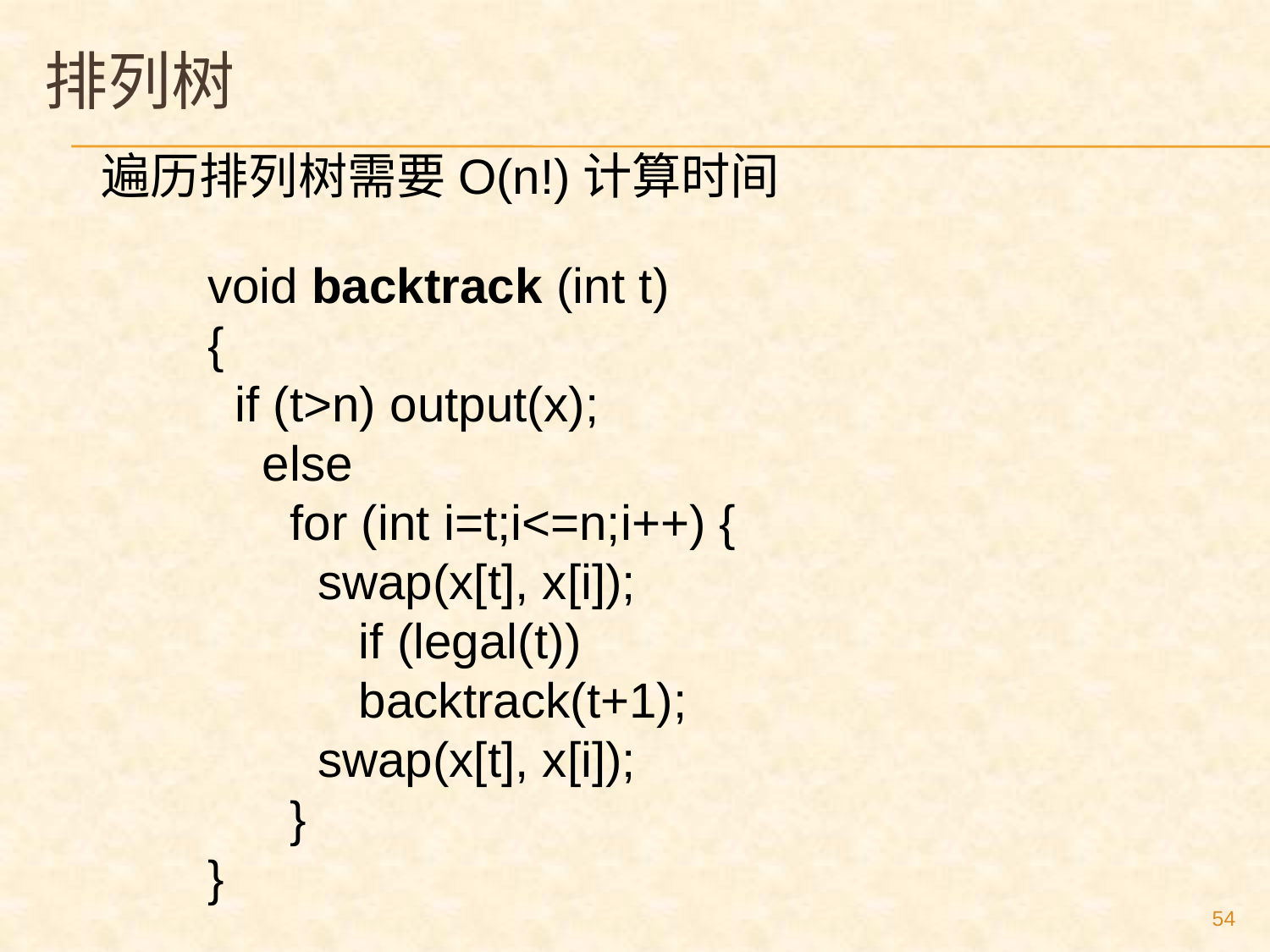

# 排列树
遍历排列树需要O(n!)计算时间
void backtrack (int t)
{
  if (t>n) output(x);
    else
      for (int i=t;i<=n;i++) {
        swap(x[t], x[i]);
           if (legal(t))
           backtrack(t+1);
        swap(x[t], x[i]);
      }
}
54